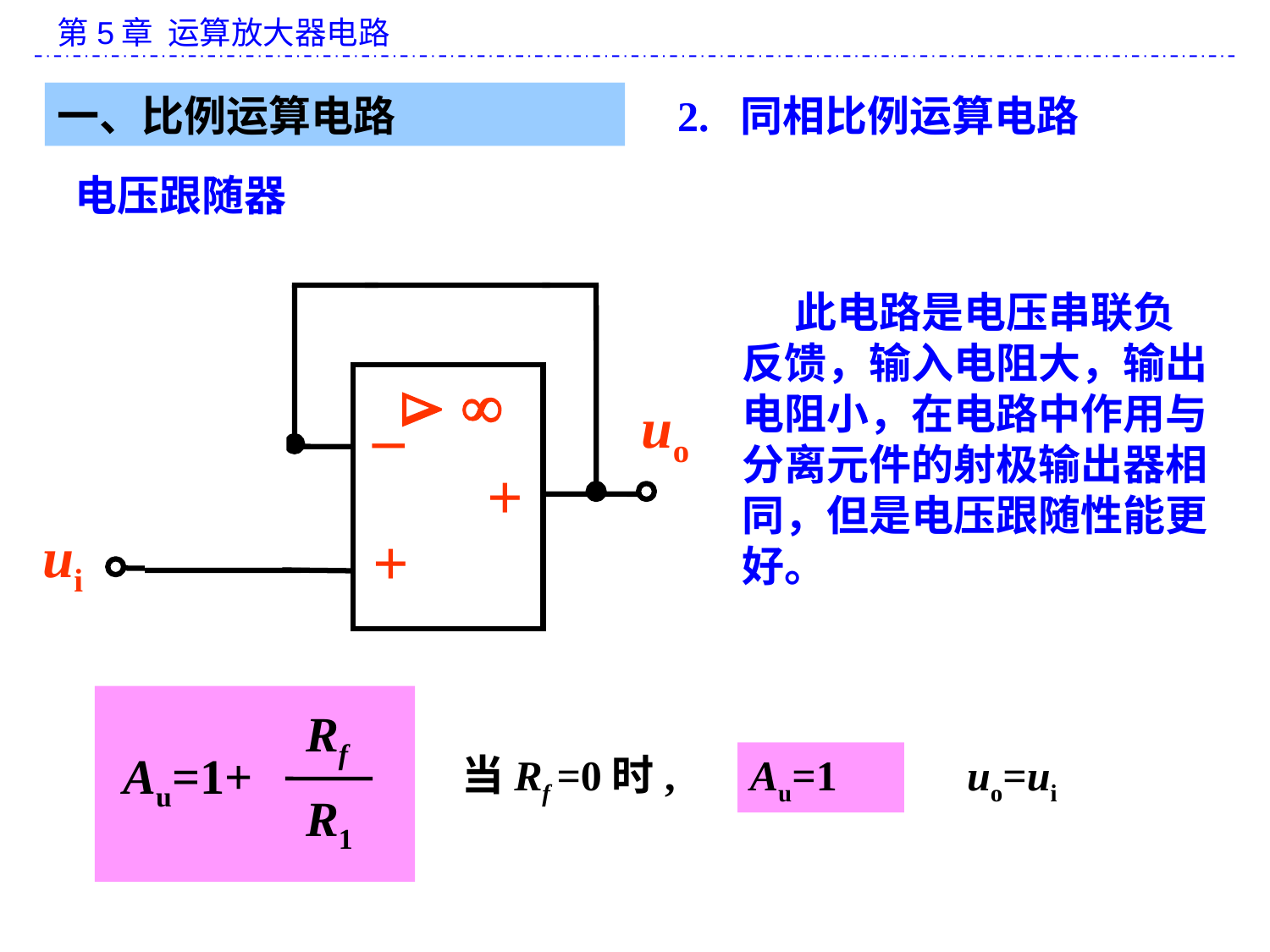

一、比例运算电路
2.  同相比例运算电路
电压跟随器

Rf

∞

_
Δ

+
R1

ui
+

RP
此电路是电压串联负反馈，输入电阻大，输出电阻小，在电路中作用与分离元件的射极输出器相同，但是电压跟随性能更好。
uo

Rf

R1
Au=1+
当Rf =0时,
Au=1
uo=ui